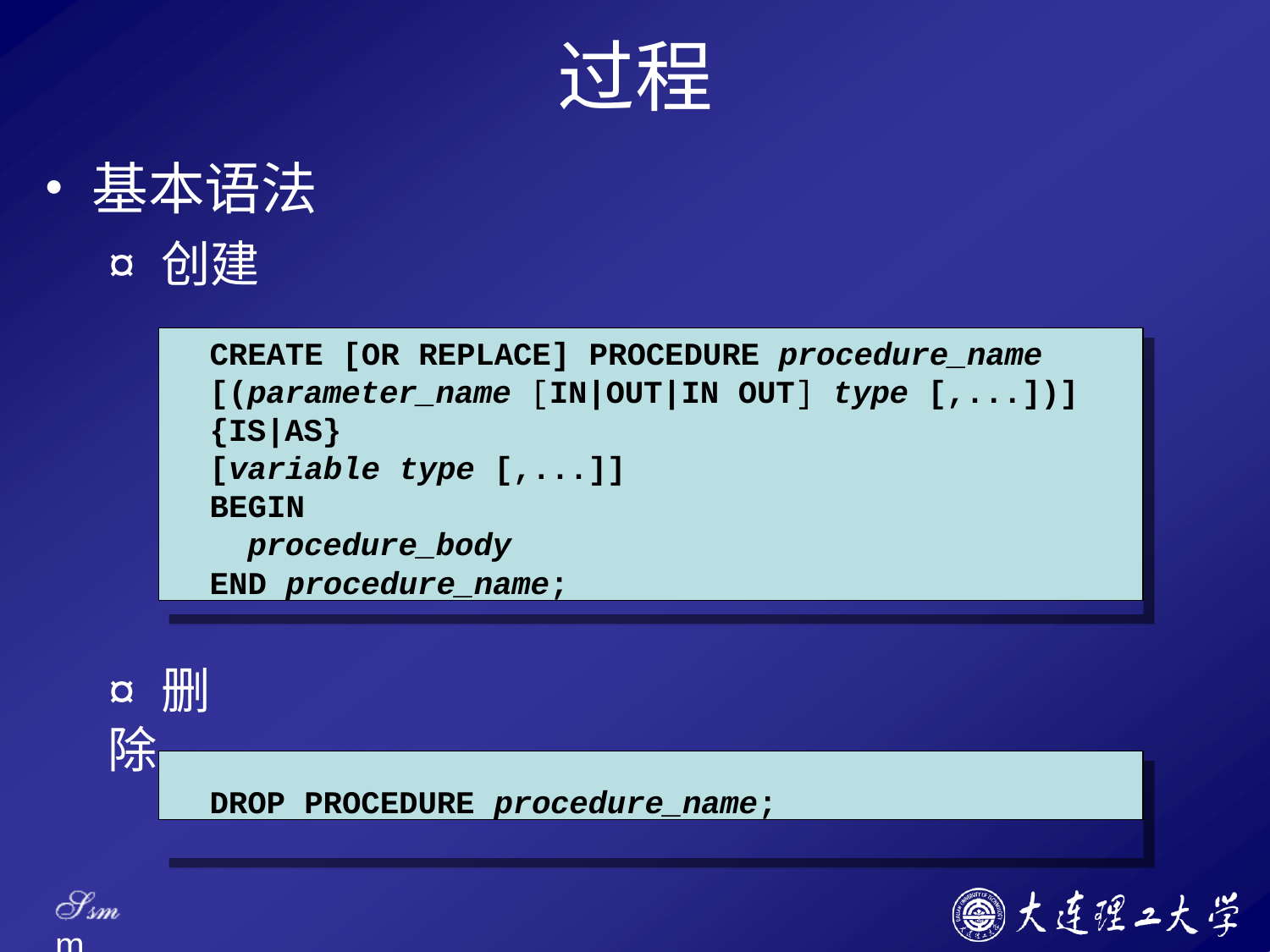

# 过程
基本语法
¤ 创建
CREATE [OR REPLACE] PROCEDURE procedure_name
[(parameter_name [IN|OUT|IN OUT] type [,...])]
{IS|AS}
[variable type [,...]]
BEGIN
procedure_body
END procedure_name;

¤ 删除
DROP PROCEDURE procedure_name;

Ssm